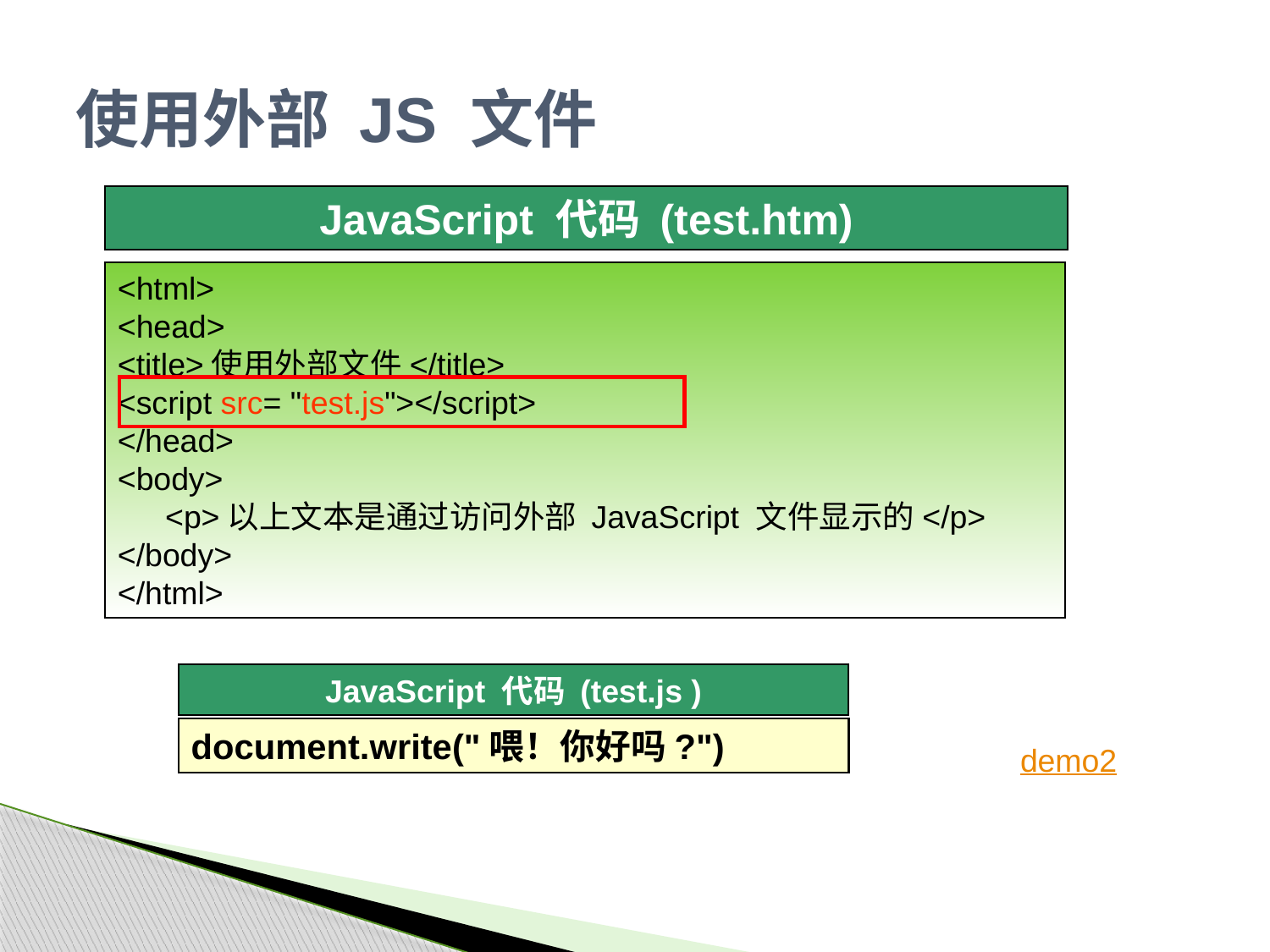

# 使用外部 JS 文件
JavaScript 代码 (test.htm)
<html>
<head>
<title>使用外部文件</title>
<script src= "test.js"></script>
</head>
<body>
	<p>以上文本是通过访问外部 JavaScript 文件显示的</p>
</body>
</html>

JavaScript 代码 (test.js )
document.write("喂！你好吗?")
demo2
11